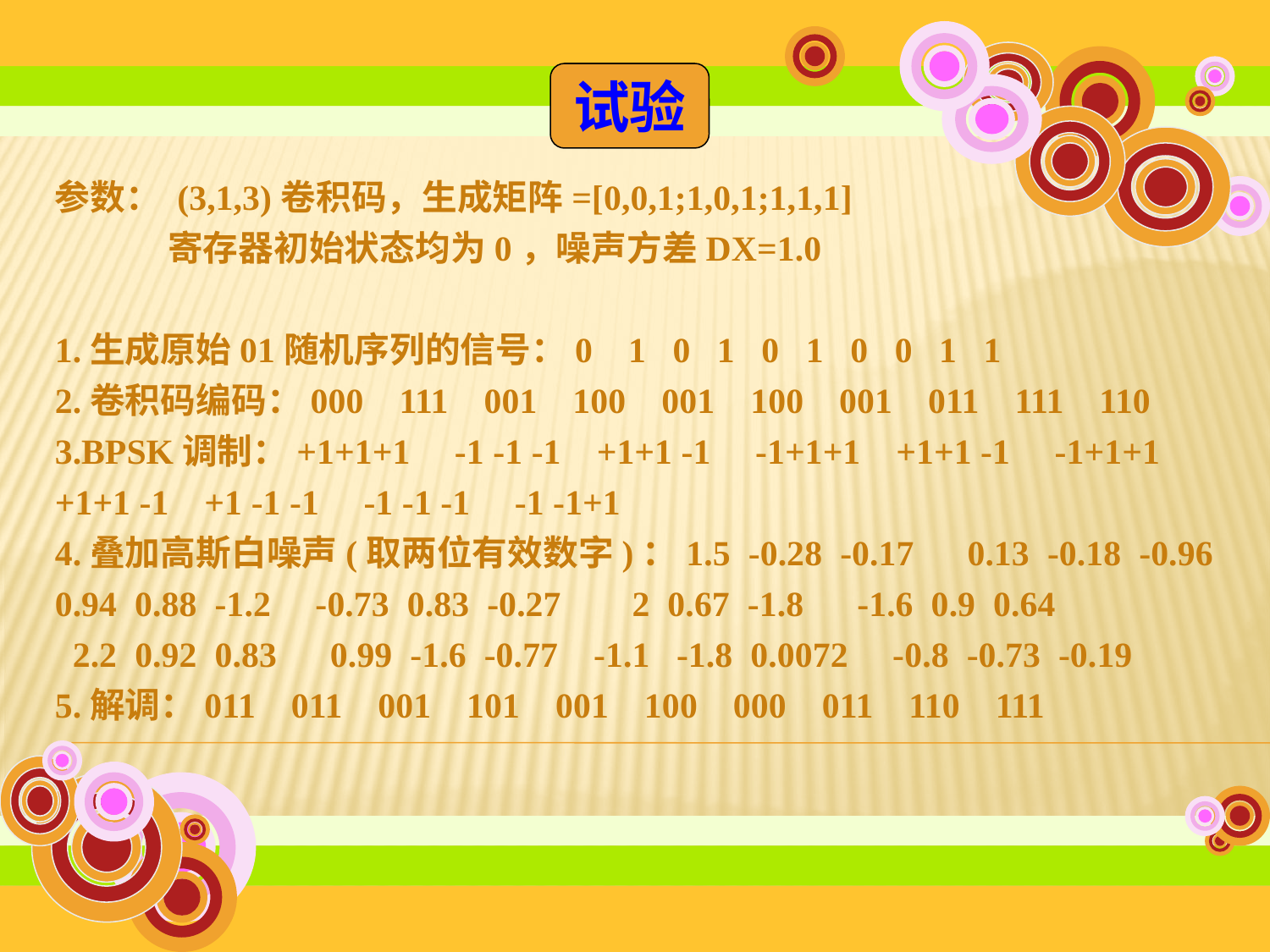

试验

参数： (3,1,3)卷积码，生成矩阵=[0,0,1;1,0,1;1,1,1]
             寄存器初始状态均为0，噪声方差DX=1.0

1.生成原始01随机序列的信号：0    1   0   1   0   1   0   0   1   1
2.卷积码编码：000    111    001    100    001    100    001    011    111    110
3.BPSK调制：+1+1+1     -1 -1 -1    +1+1 -1     -1+1+1    +1+1 -1     -1+1+1
+1+1 -1    +1 -1 -1     -1 -1 -1     -1 -1+1
4.叠加高斯白噪声(取两位有效数字)：1.5  -0.28  -0.17      0.13  -0.18  -0.96
0.94  0.88  -1.2     -0.73  0.83  -0.27        2  0.67  -1.8      -1.6  0.9  0.64
  2.2  0.92  0.83      0.99  -1.6  -0.77    -1.1   -1.8  0.0072     -0.8  -0.73  -0.19
5.解调：011    011    001    101    001    100    000    011    110    111